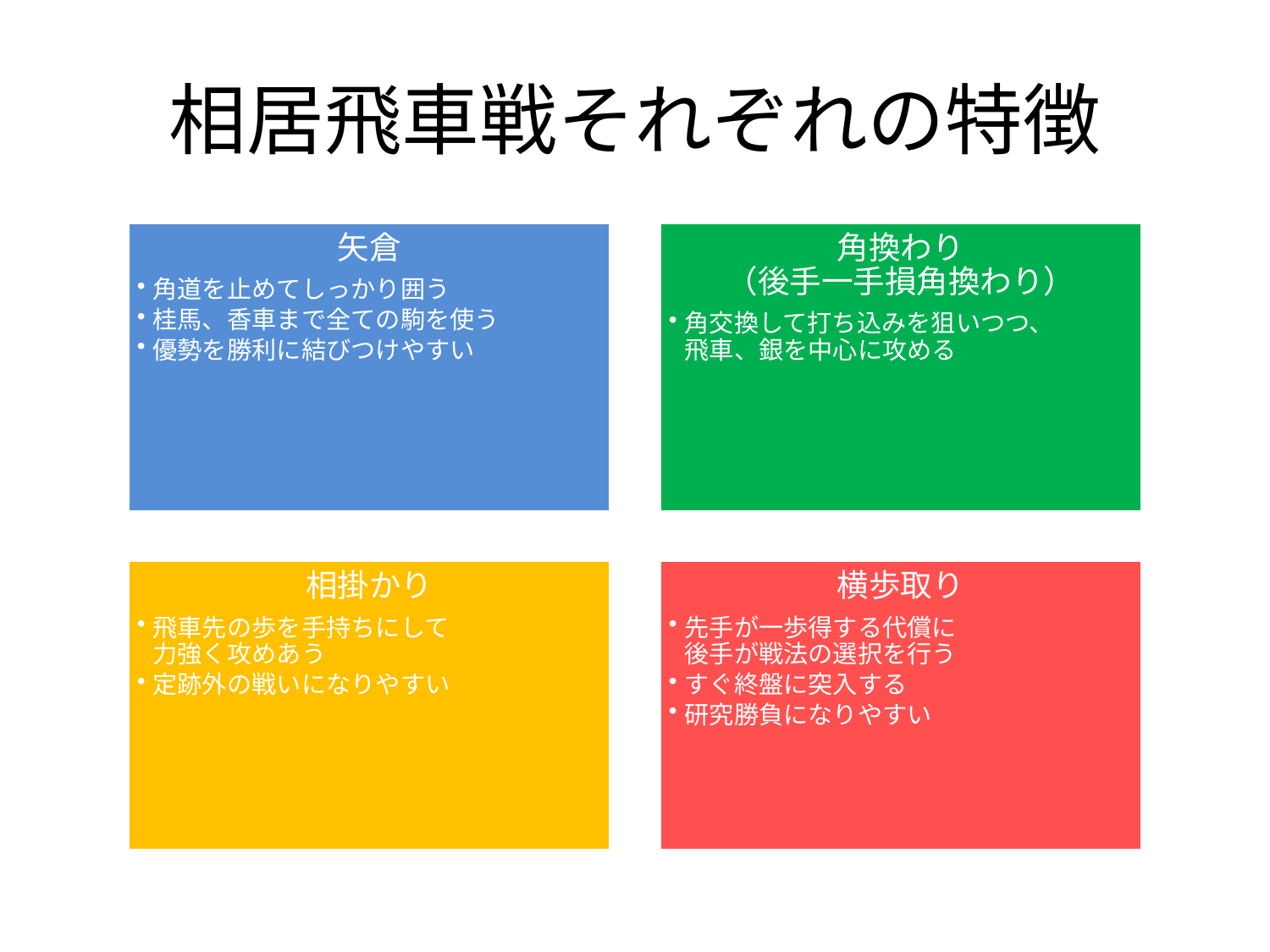

# 相居飛車戦それぞれの特徴
矢倉
角道を止めてしっかり囲う
桂馬、香車まで全ての駒を使う
優勢を勝利に結びつけやすい
角換わり
（後手一手損角換わり）
角交換して打ち込みを狙いつつ、
飛車、銀を中心に攻める
相掛かり
飛車先の歩を手持ちにして
力強く攻めあう
定跡外の戦いになりやすい
横歩取り
先手が一歩得する代償に
後手が戦法の選択を行う
すぐ終盤に突入する
研究勝負になりやすい